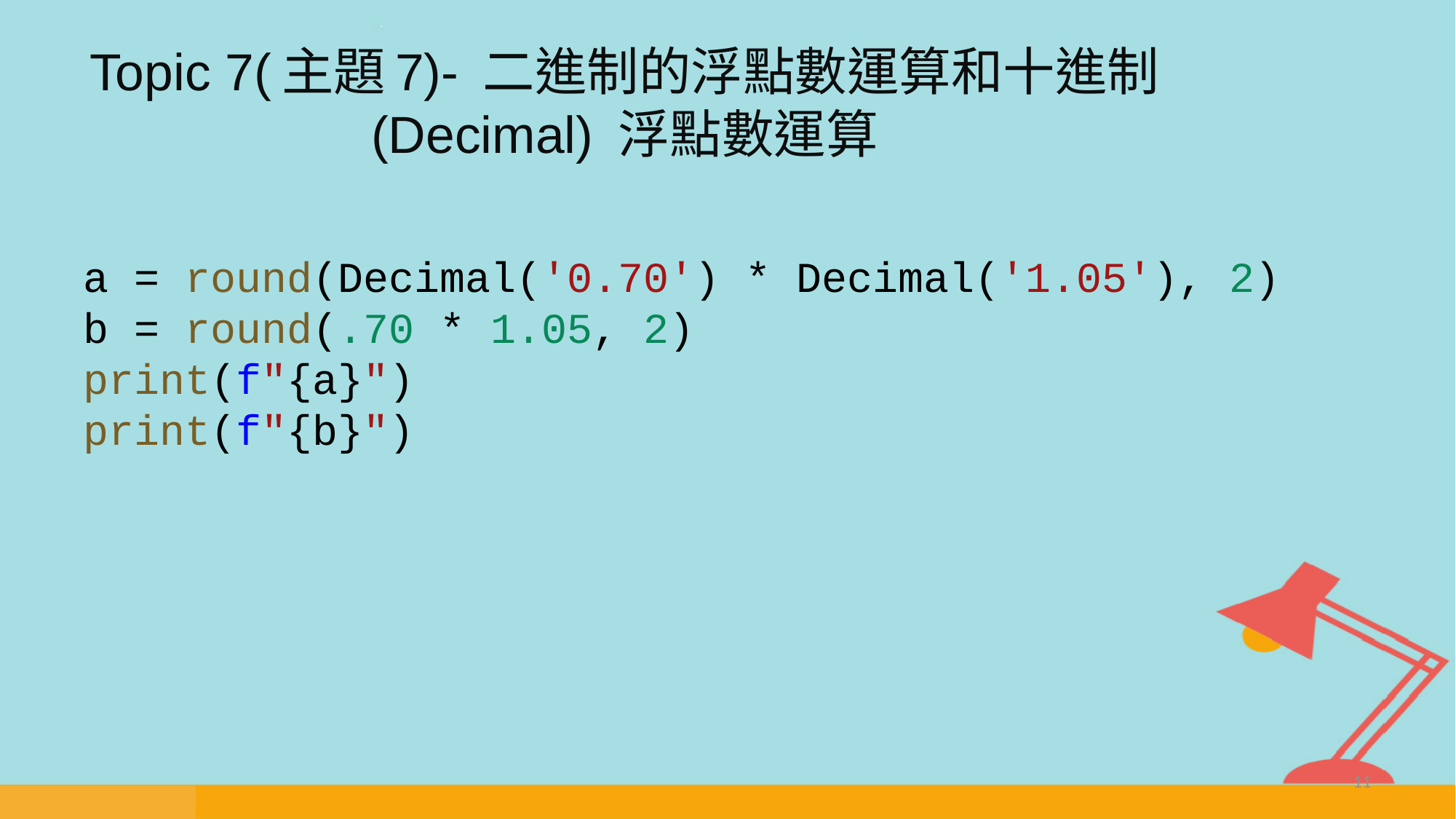

# Topic 7(主題7)- 二進制的浮點數運算和十進制 (Decimal) 浮點數運算

a = round(Decimal('0.70') * Decimal('1.05'), 2)
b = round(.70 * 1.05, 2)
print(f"{a}")
print(f"{b}")
11